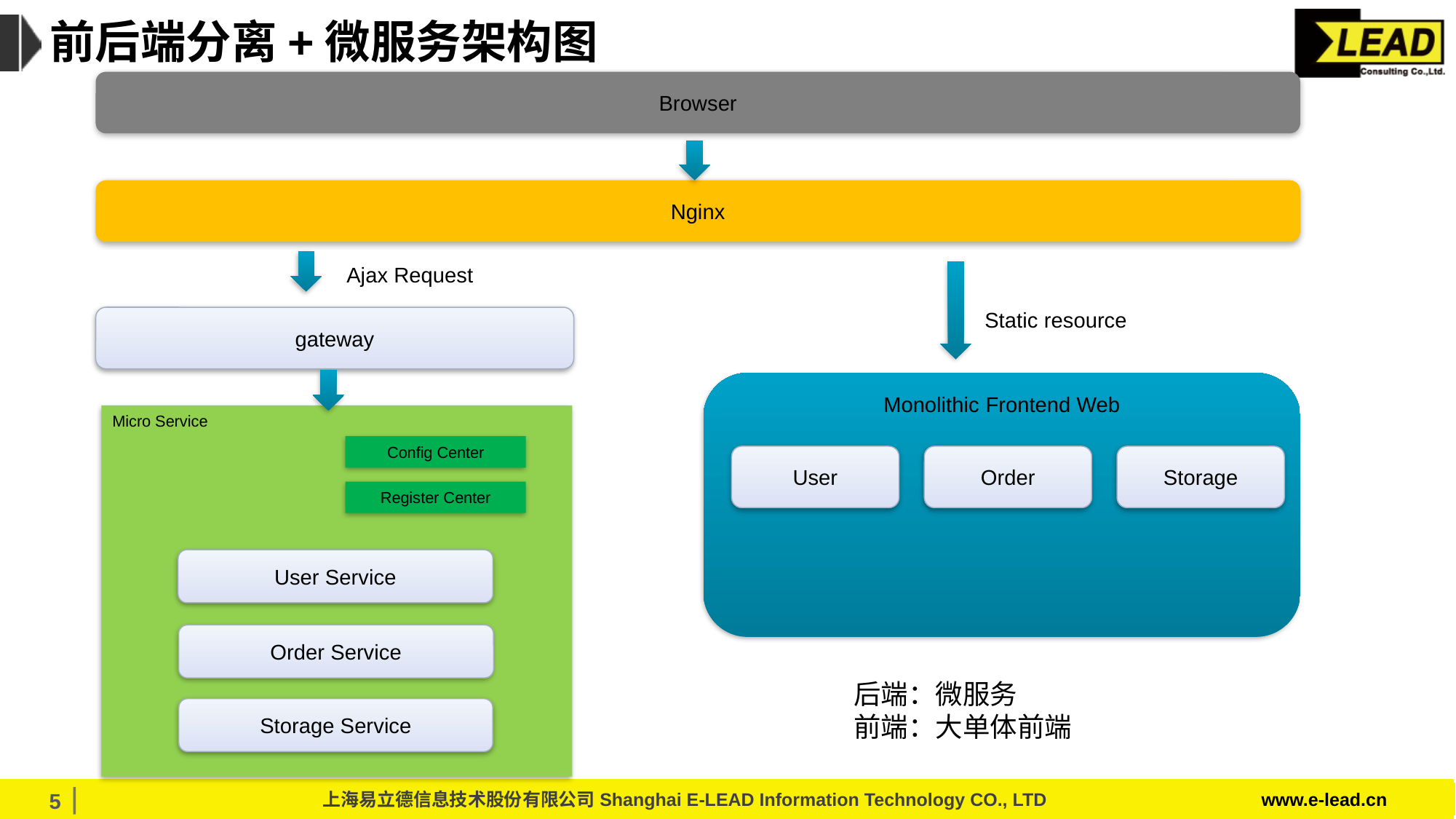

# 前后端分离+微服务架构图
Browser

Nginx

Ajax Request

Static resource
gateway

Monolithic Frontend Web
Micro Service
Config Center
User
Order
Storage
Register Center
User Service
Order Service
后端：微服务
前端：大单体前端
Storage Service